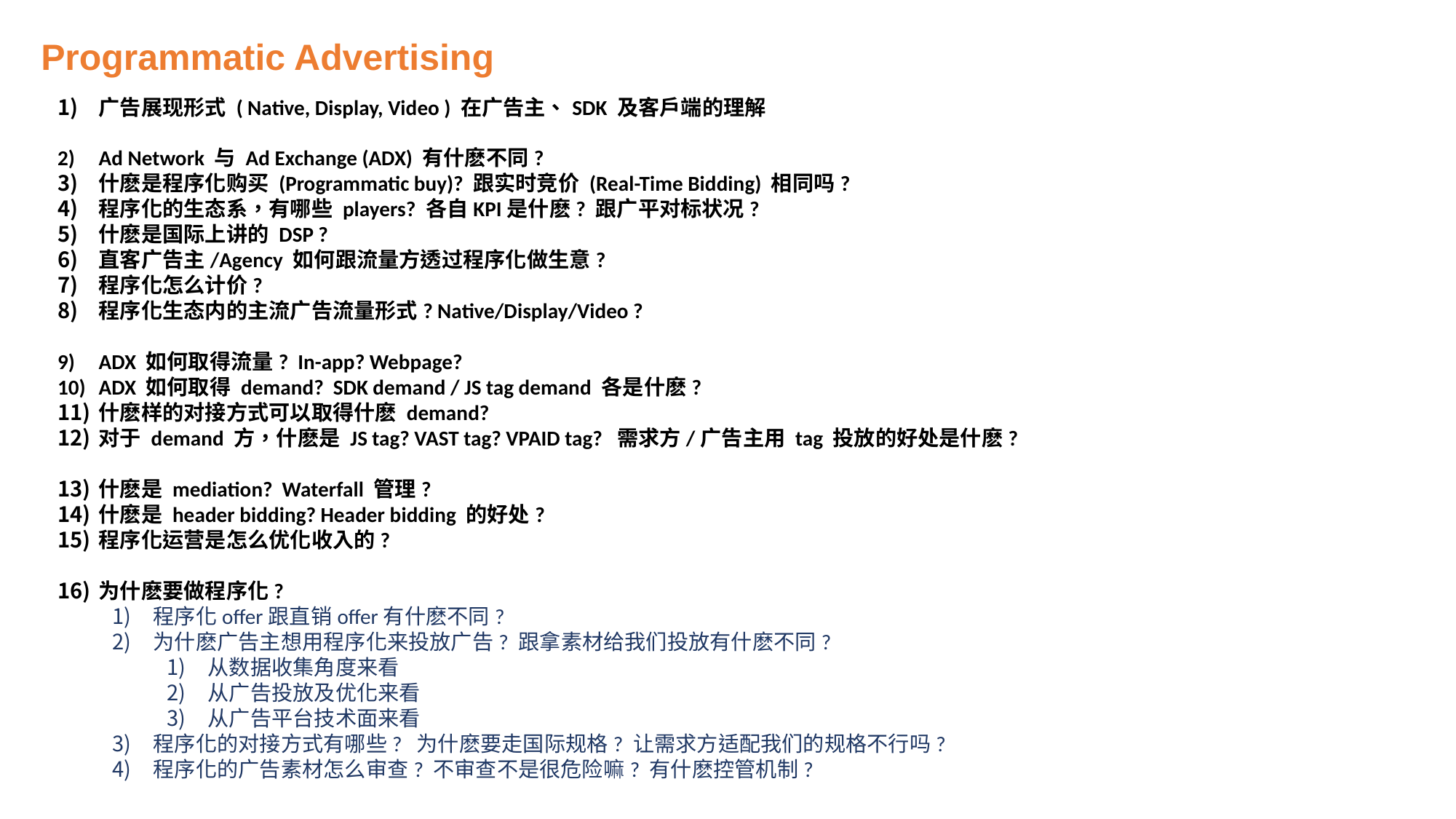

Programmatic Advertising
广告展现形式 ( Native, Display, Video ) 在广告主、SDK 及客户端的理解

Ad Network 与 Ad Exchange (ADX) 有什麽不同?
什麽是程序化购买 (Programmatic buy)? 跟实时竞价 (Real-Time Bidding) 相同吗?
程序化的生态系，有哪些 players? 各自KPI是什麽? 跟广平对标状况?
什麽是国际上讲的 DSP ?
直客广告主/Agency 如何跟流量方透过程序化做生意?
程序化怎么计价?
程序化生态内的主流广告流量形式? Native/Display/Video ?

ADX 如何取得流量?  In-app? Webpage?
ADX 如何取得 demand?  SDK demand / JS tag demand 各是什麽?
什麽样的对接方式可以取得什麽 demand?
对于 demand 方，什麽是 JS tag? VAST tag? VPAID tag?  需求方/广告主用 tag 投放的好处是什麽?

什麽是 mediation?  Waterfall 管理?
什麽是 header bidding? Header bidding 的好处?
程序化运营是怎么优化收入的?

为什麽要做程序化?
程序化offer跟直销offer有什麽不同?
为什麽广告主想用程序化来投放广告? 跟拿素材给我们投放有什麽不同?
从数据收集角度来看
从广告投放及优化来看
从广告平台技术面来看
程序化的对接方式有哪些?  为什麽要走国际规格? 让需求方适配我们的规格不行吗?
程序化的广告素材怎么审查? 不审查不是很危险嘛? 有什麽控管机制?